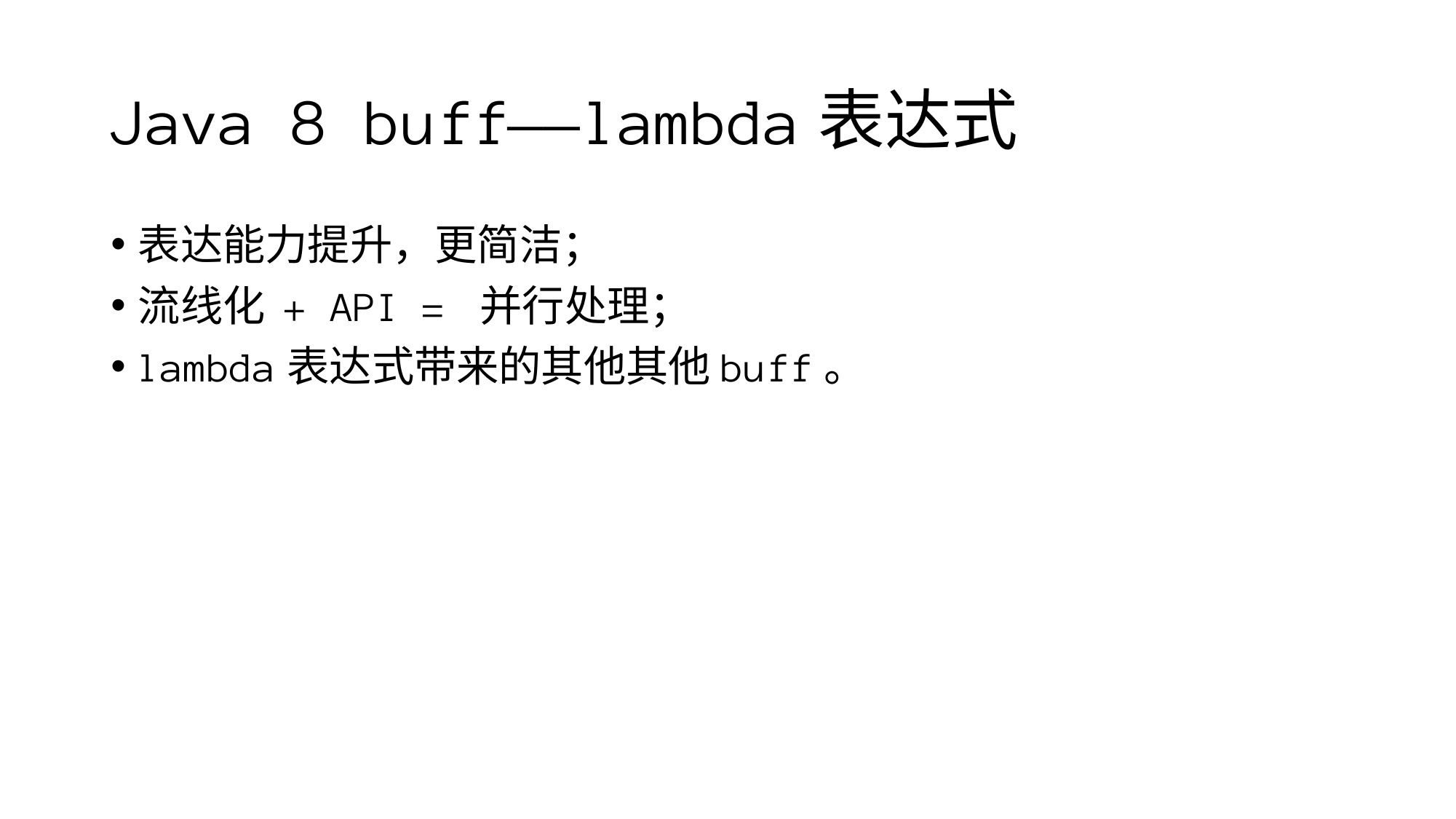

# Java 8 buff——lambda表达式
表达能力提升，更简洁；
流线化 + API = 并行处理；
lambda表达式带来的其他其他buff。